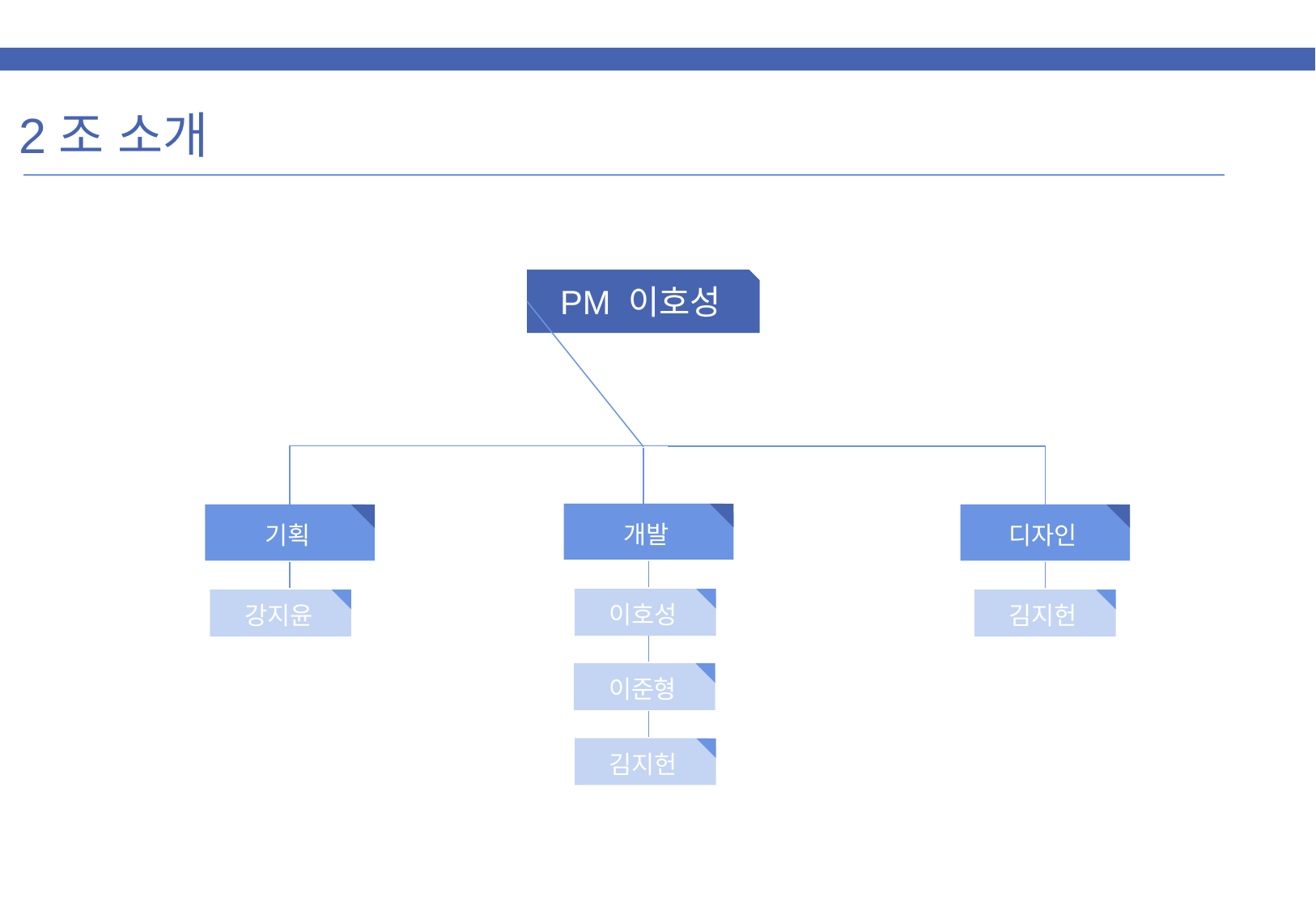

2조 소개

PM 이호성
개발

기획

디자인

이호성

강지윤

김지헌

이준형

김지헌